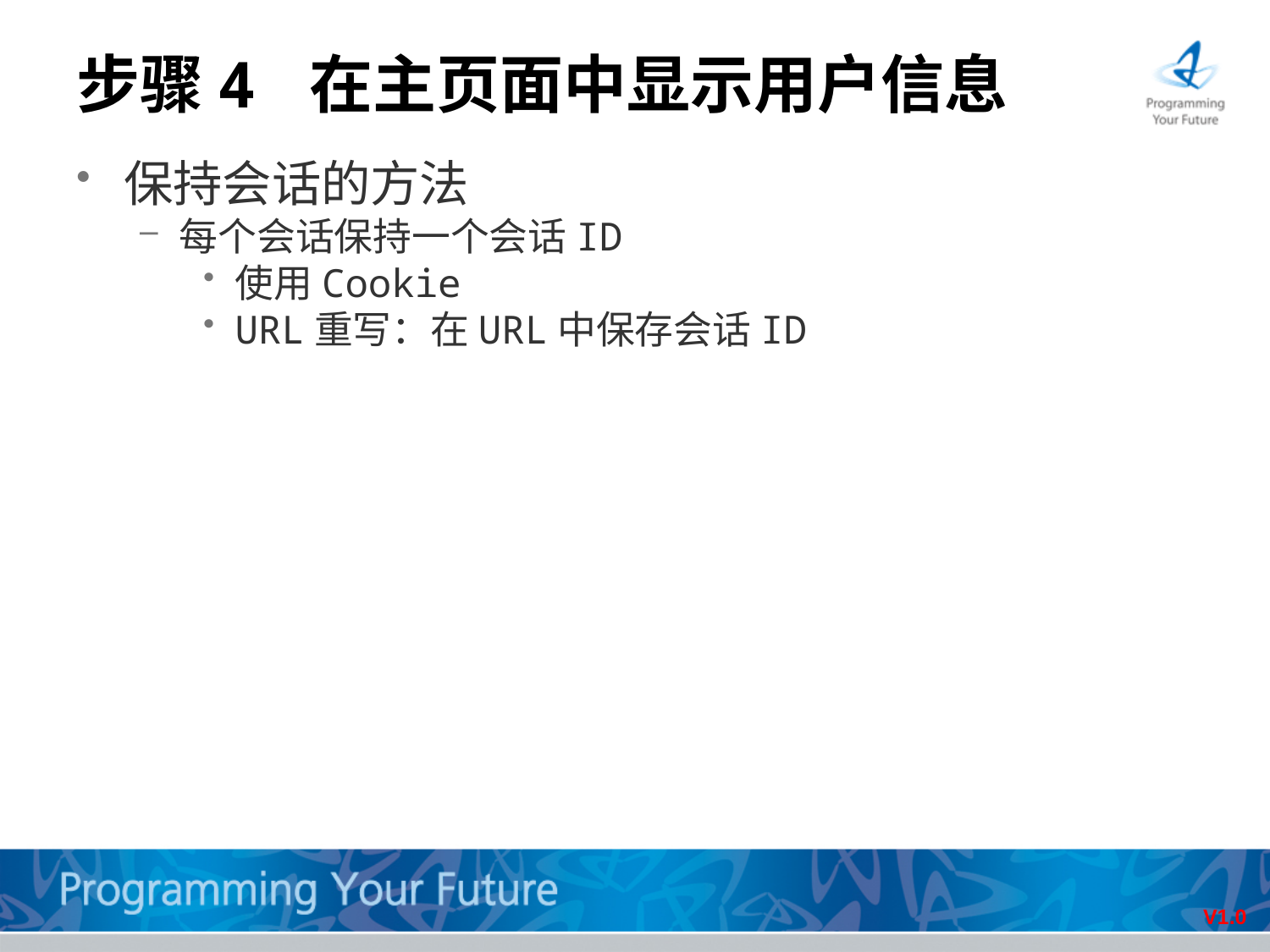

# 步骤4 在主页面中显示用户信息
保持会话的方法
每个会话保持一个会话ID
使用Cookie
URL重写：在URL中保存会话ID